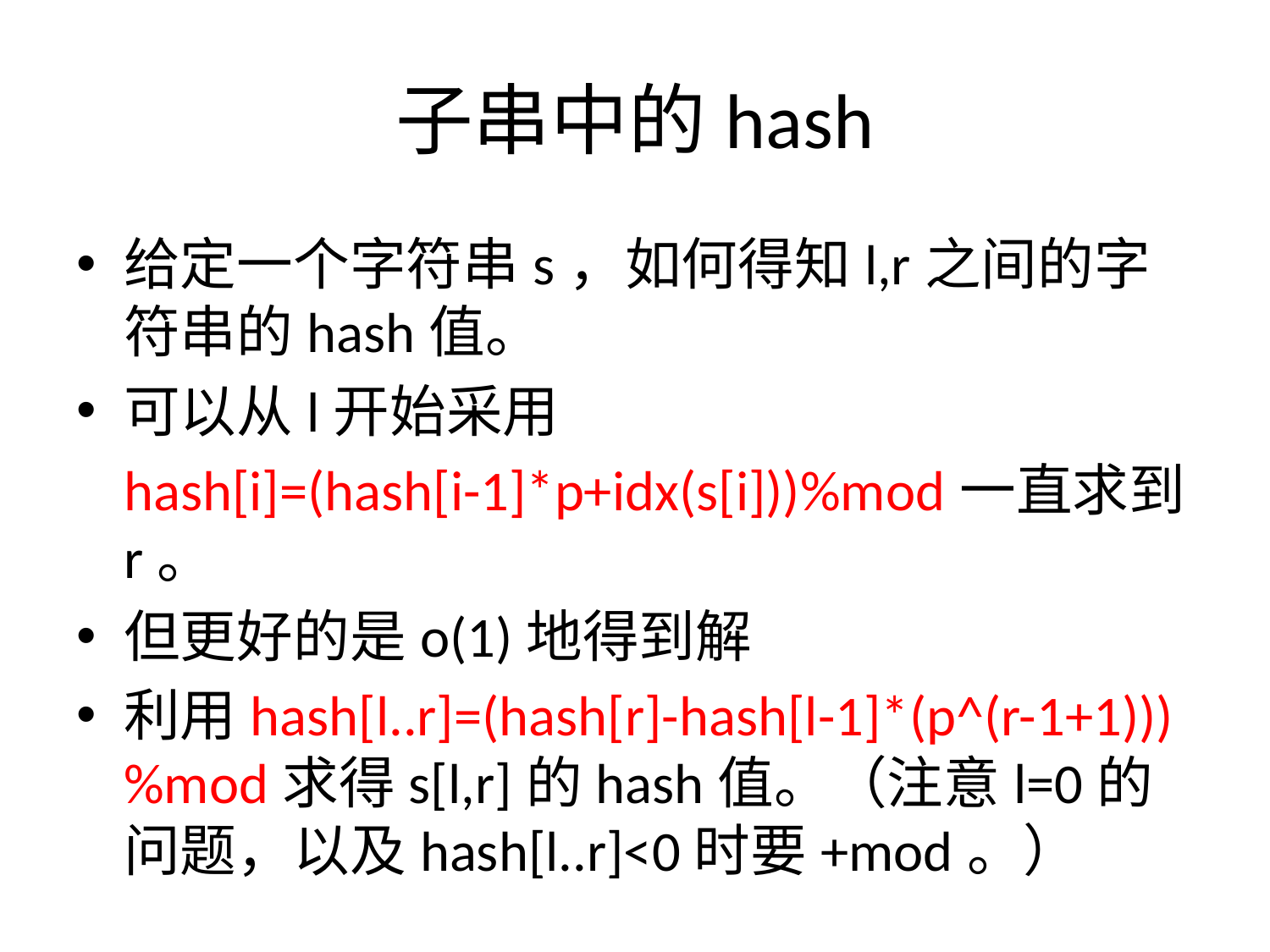

# 子串中的hash
给定一个字符串s，如何得知l,r之间的字符串的hash值。
可以从l开始采用
	hash[i]=(hash[i-1]*p+idx(s[i]))%mod一直求到r。
但更好的是o(1)地得到解
利用hash[l..r]=(hash[r]-hash[l-1]*(p^(r-1+1)))%mod求得s[l,r]的hash值。（注意l=0的问题，以及hash[l..r]<0时要+mod。）